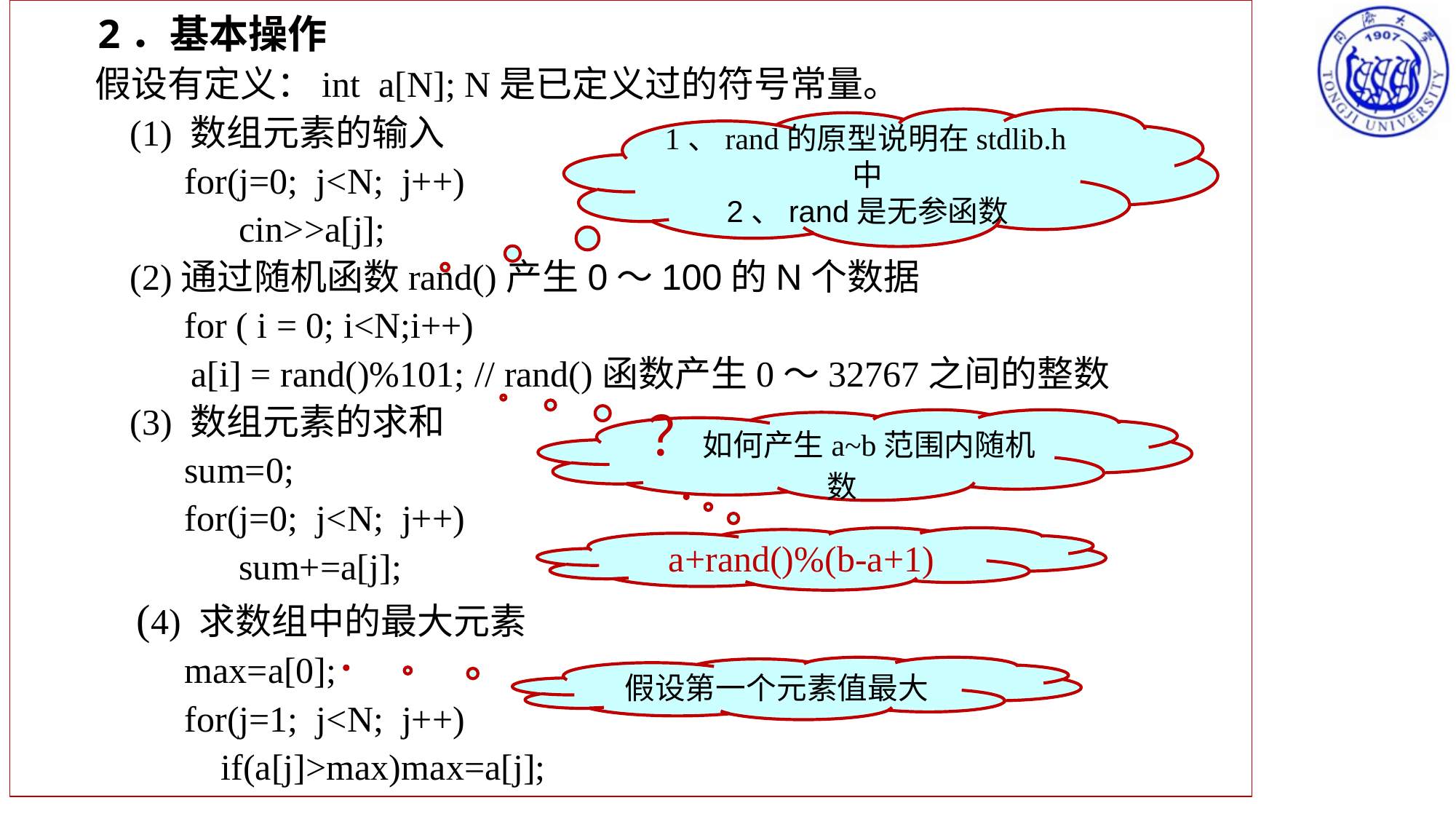

2．基本操作
        假设有定义：int  a[N]; N是已定义过的符号常量。
(1) 数组元素的输入
for(j=0;  j<N;  j++)
cin>>a[j];
(2)通过随机函数rand()产生0～100的N个数据
      for ( i = 0; i<N;i++)
      a[i] = rand()%101; // rand()函数产生0～32767之间的整数
(3) 数组元素的求和
      sum=0;
      for(j=0;  j<N;  j++)
sum+=a[j];
           (4) 求数组中的最大元素
      max=a[0];
      for(j=1;  j<N;  j++)
          if(a[j]>max)max=a[j];
1、rand的原型说明在stdlib.h中
2、rand是无参函数
？如何产生a~b范围内随机数
a+rand()%(b-a+1)
假设第一个元素值最大